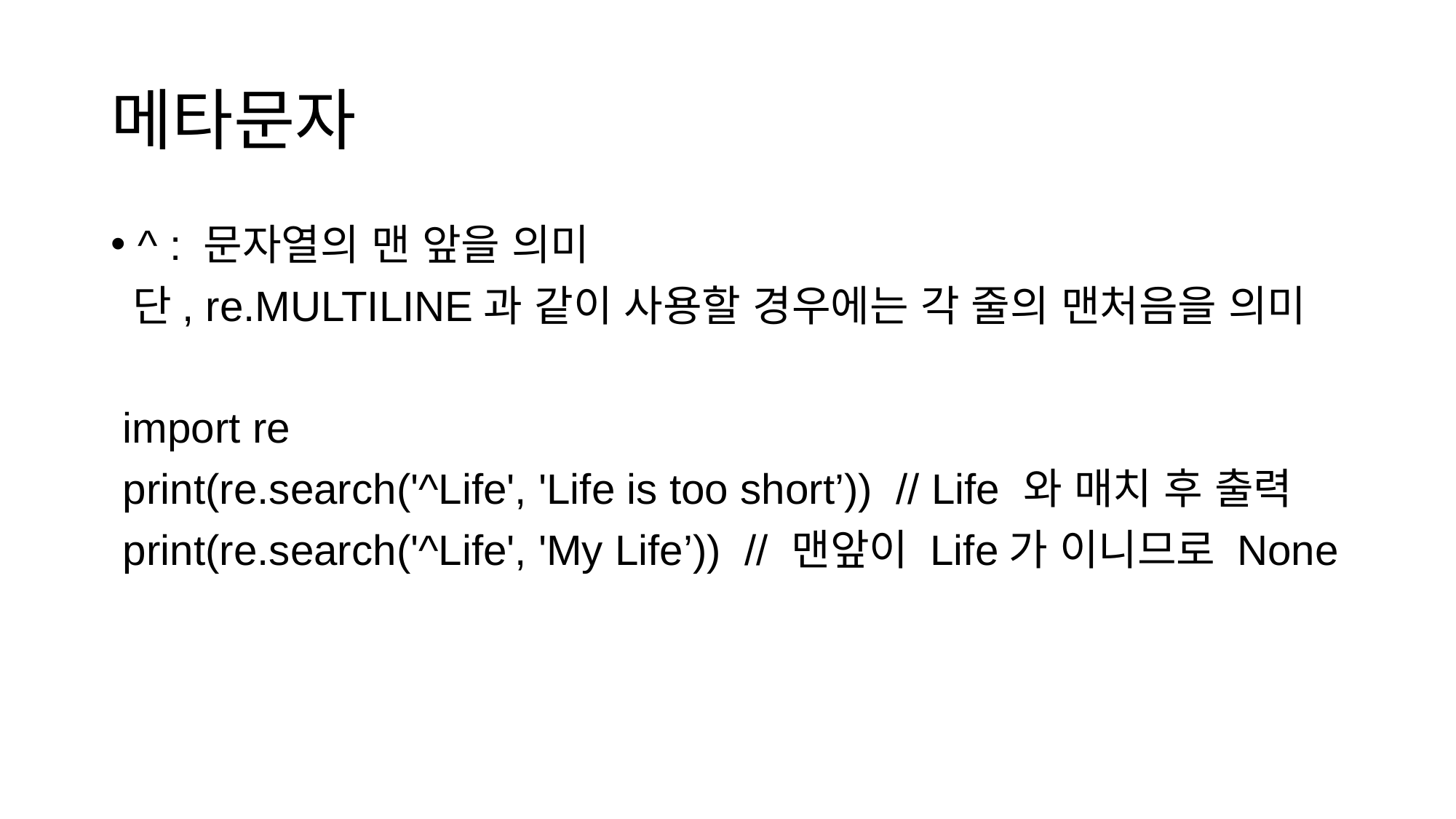

# 메타문자
^ : 문자열의 맨 앞을 의미
 단, re.MULTILINE과 같이 사용할 경우에는 각 줄의 맨처음을 의미

 import re
 print(re.search('^Life', 'Life is too short’))  // Life 와 매치 후 출력
 print(re.search('^Life', 'My Life’))  // 맨앞이 Life가 이니므로 None